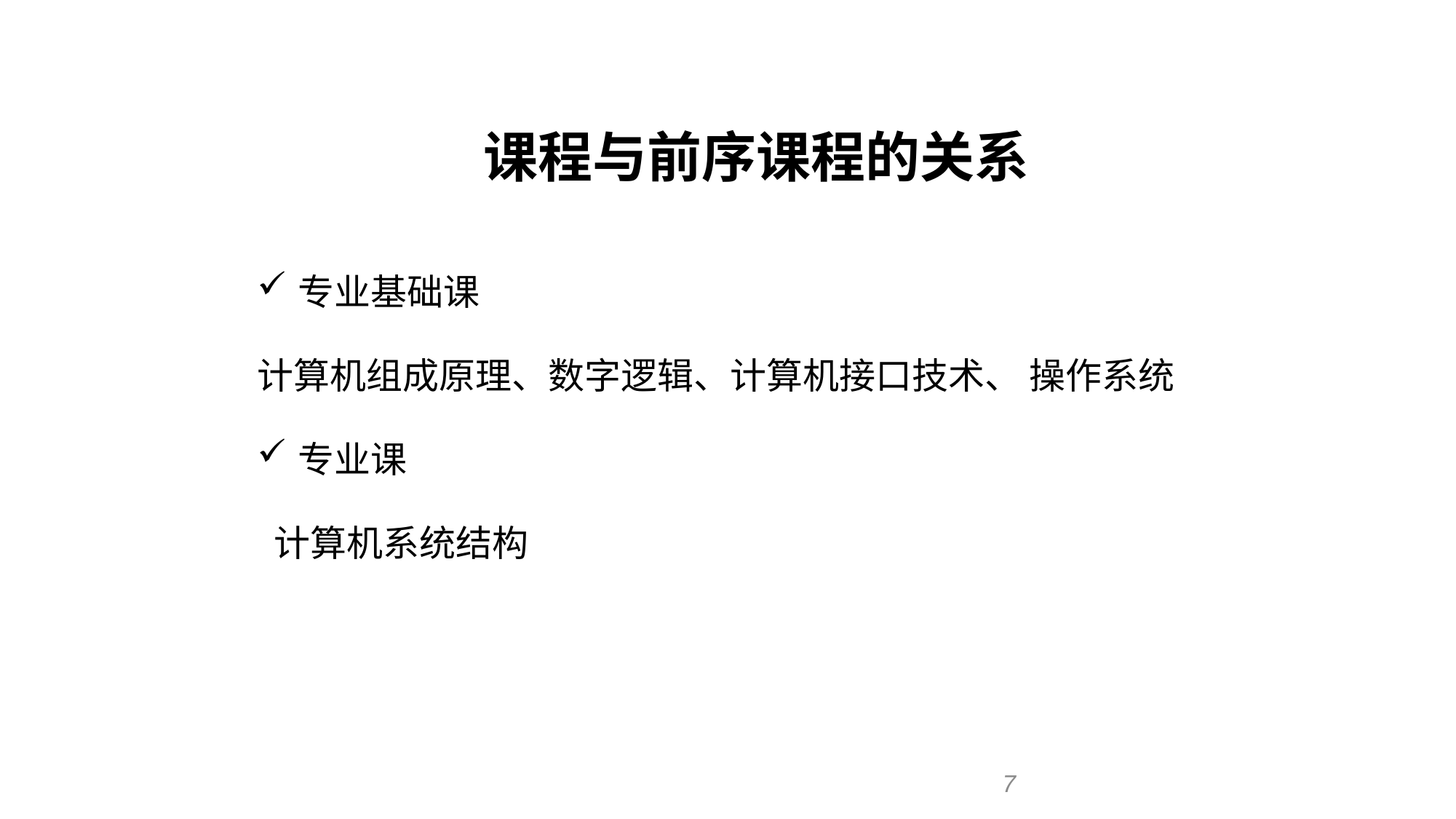

课程与前序课程的关系
专业基础课
计算机组成原理、数字逻辑、计算机接口技术、 操作系统
专业课
 计算机系统结构
7